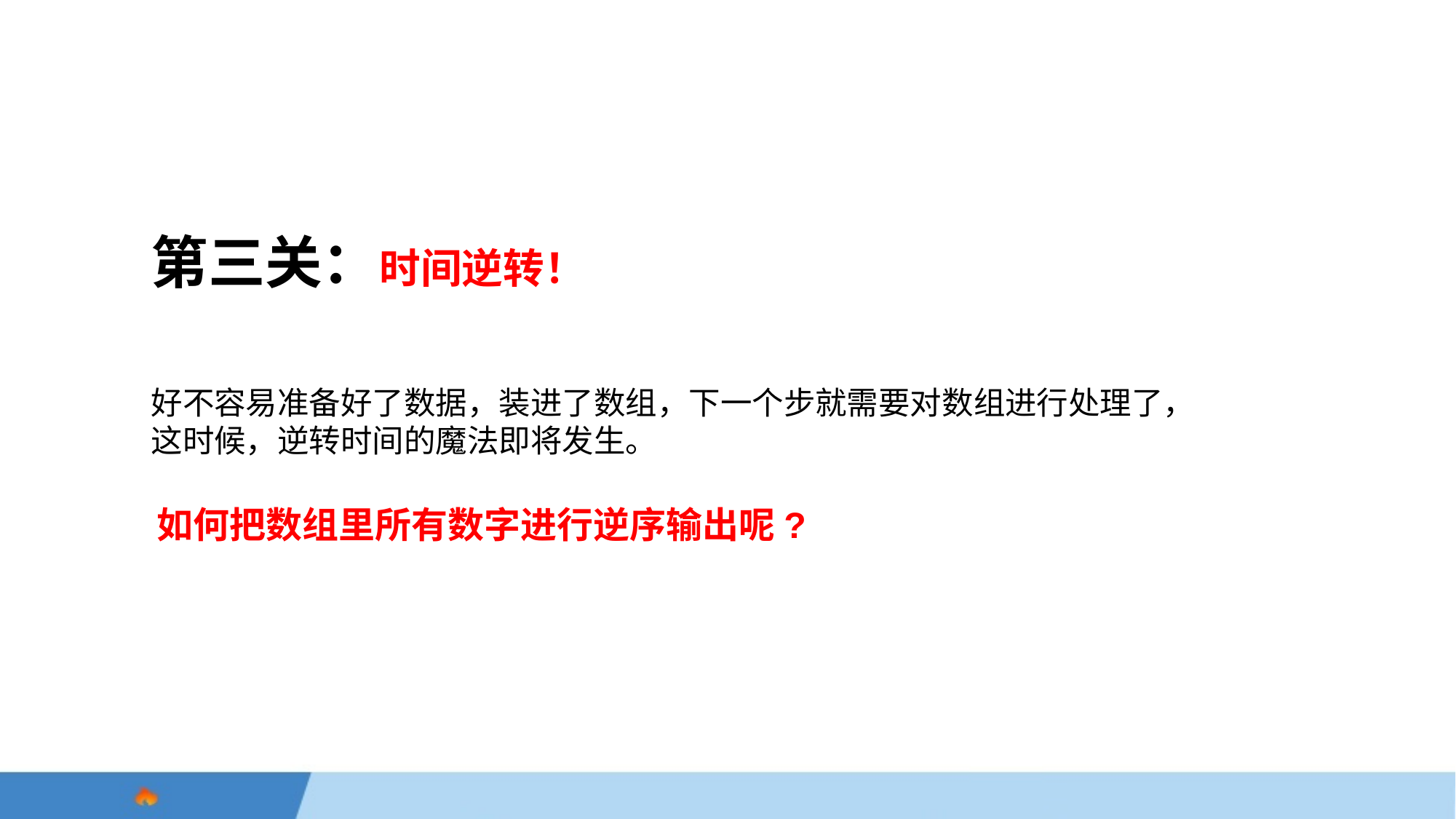

第三关：时间逆转！

好不容易准备好了数据，装进了数组，下一个步就需要对数组进行处理了，这时候，逆转时间的魔法即将发生。
# 如何把数组里所有数字进行逆序输出呢?